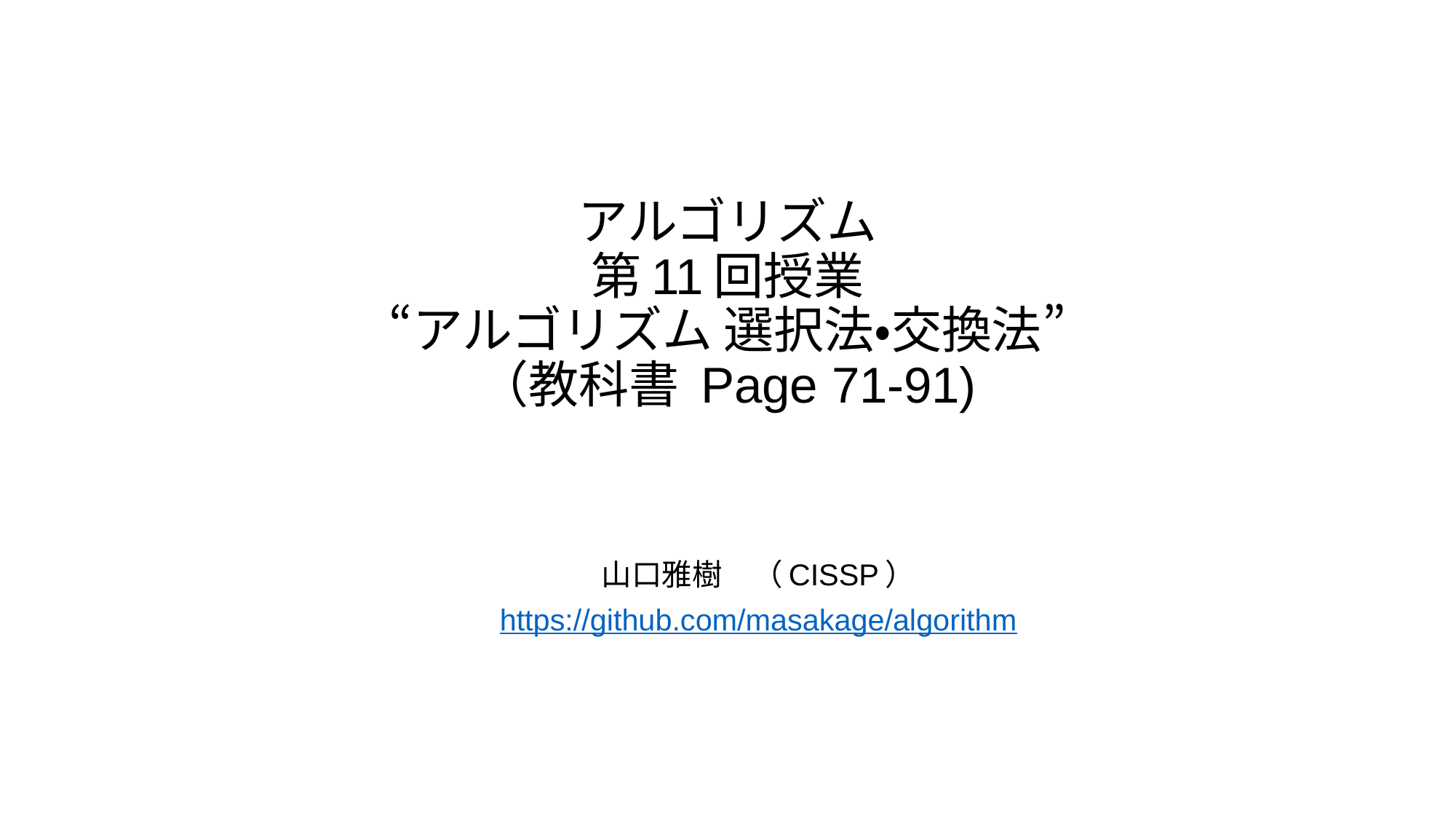

# アルゴリズム 第11回授業 “アルゴリズム 選択法・交換法” （教科書 Page 71-91)
山口雅樹　（CISSP）
https://github.com/masakage/algorithm